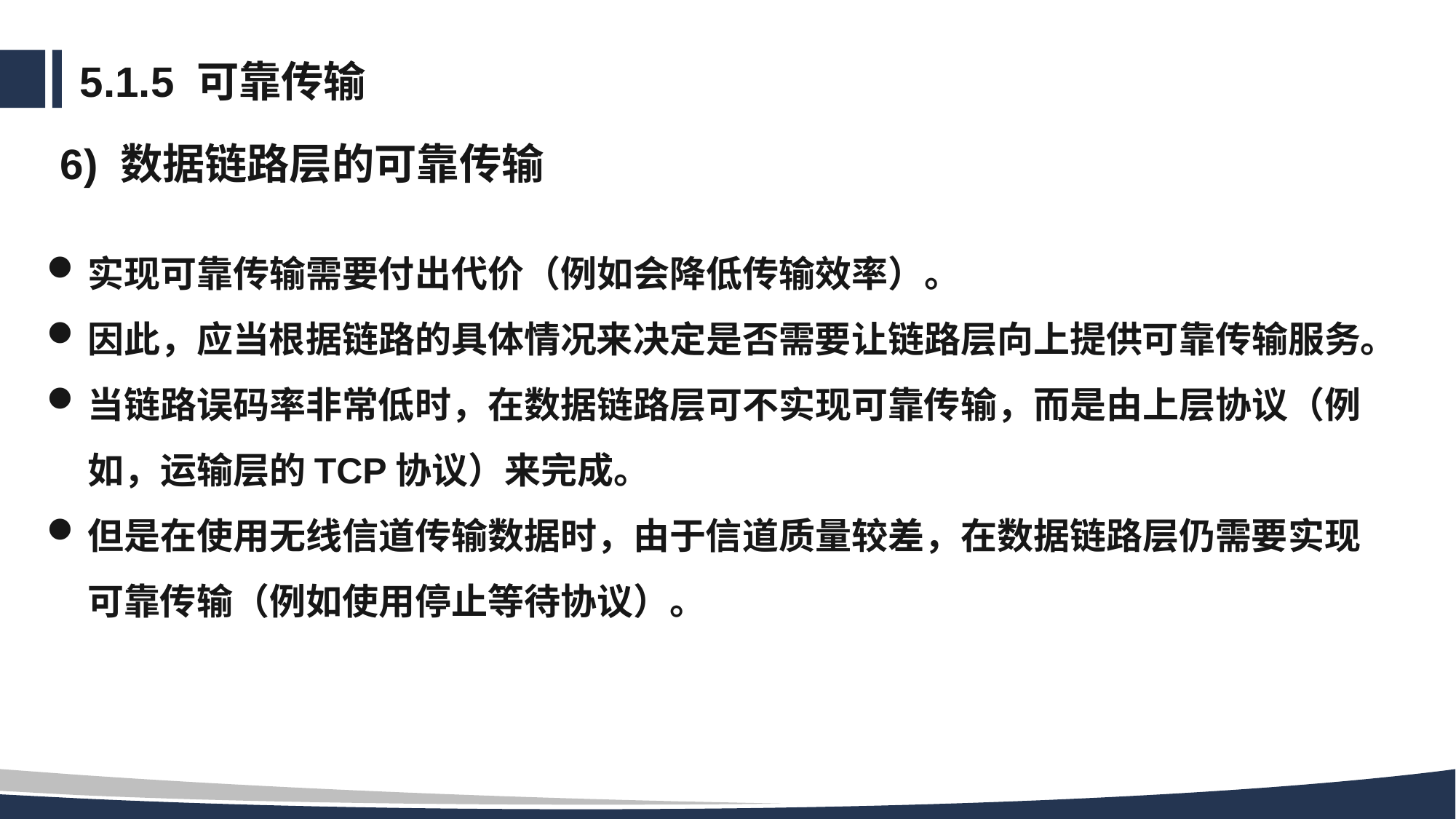

# 5.1.5 可靠传输
6) 数据链路层的可靠传输
实现可靠传输需要付出代价（例如会降低传输效率）。
因此，应当根据链路的具体情况来决定是否需要让链路层向上提供可靠传输服务。
当链路误码率非常低时，在数据链路层可不实现可靠传输，而是由上层协议（例如，运输层的TCP协议）来完成。
但是在使用无线信道传输数据时，由于信道质量较差，在数据链路层仍需要实现可靠传输（例如使用停止等待协议）。